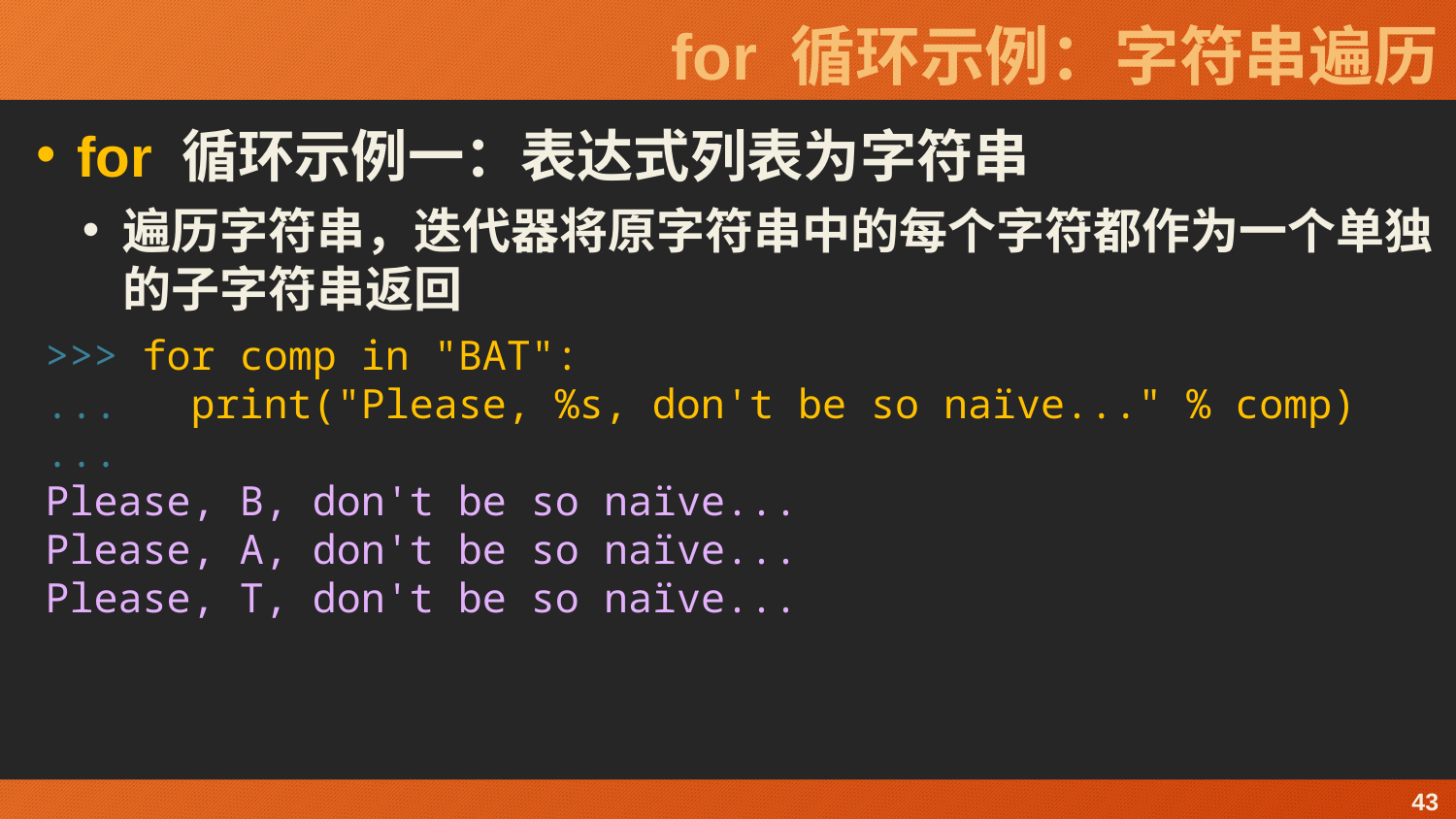

# for 循环示例：字符串遍历
for 循环示例一：表达式列表为字符串
遍历字符串，迭代器将原字符串中的每个字符都作为一个单独的子字符串返回
>>> for comp in "BAT":
...   print("Please, %s, don't be so naïve..." % comp)
...
Please, B, don't be so naïve...
Please, A, don't be so naïve...
Please, T, don't be so naïve...
43